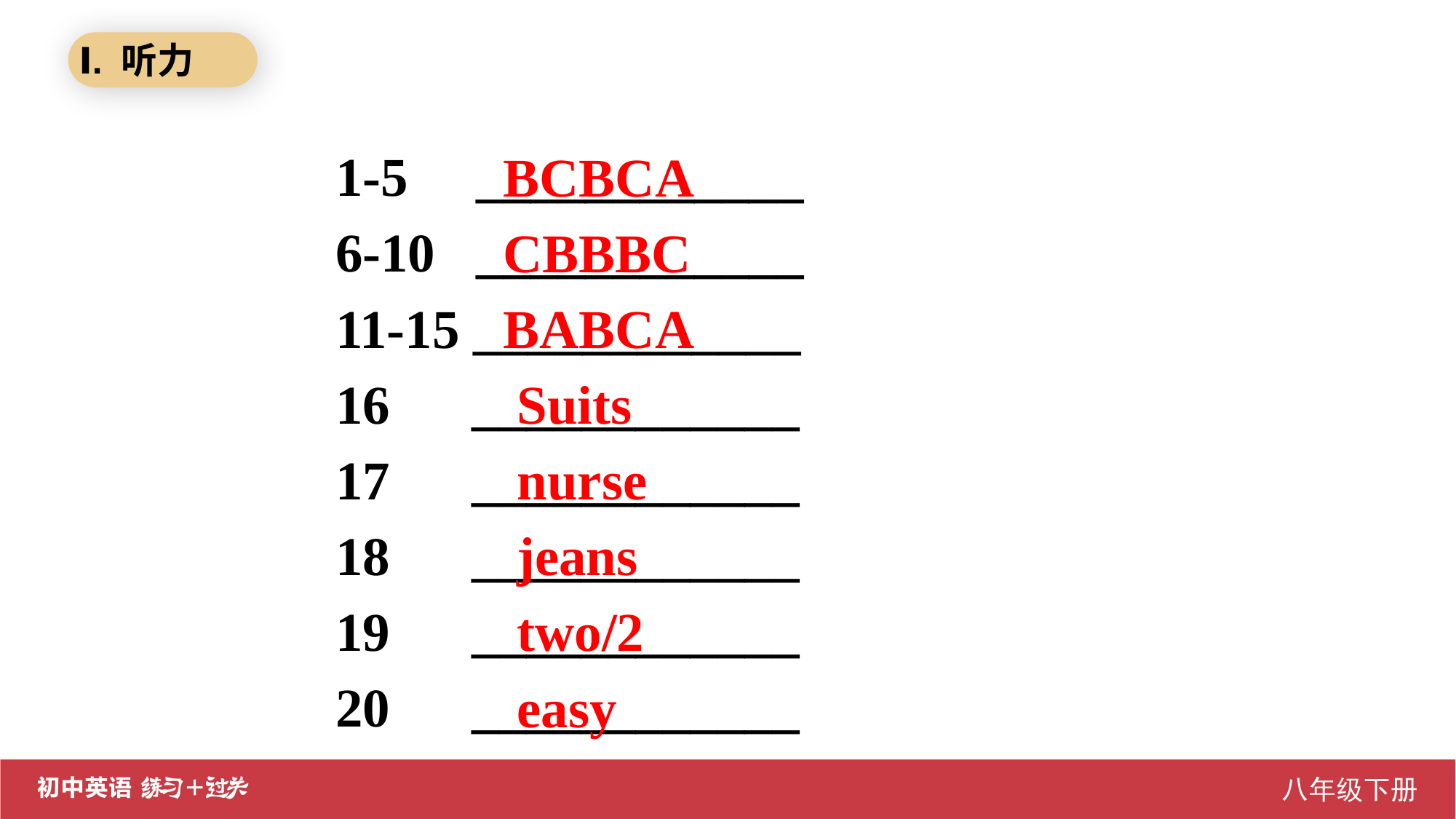

Ⅰ. 听力
1-5     ____________
6-10   ____________
11-15 ____________
16      ____________
17      ____________
18      ____________
19      ____________
20      ____________
 BCBCA
 CBBBC
 BABCA
  Suits
  nurse
  jeans
  two/2
  easy